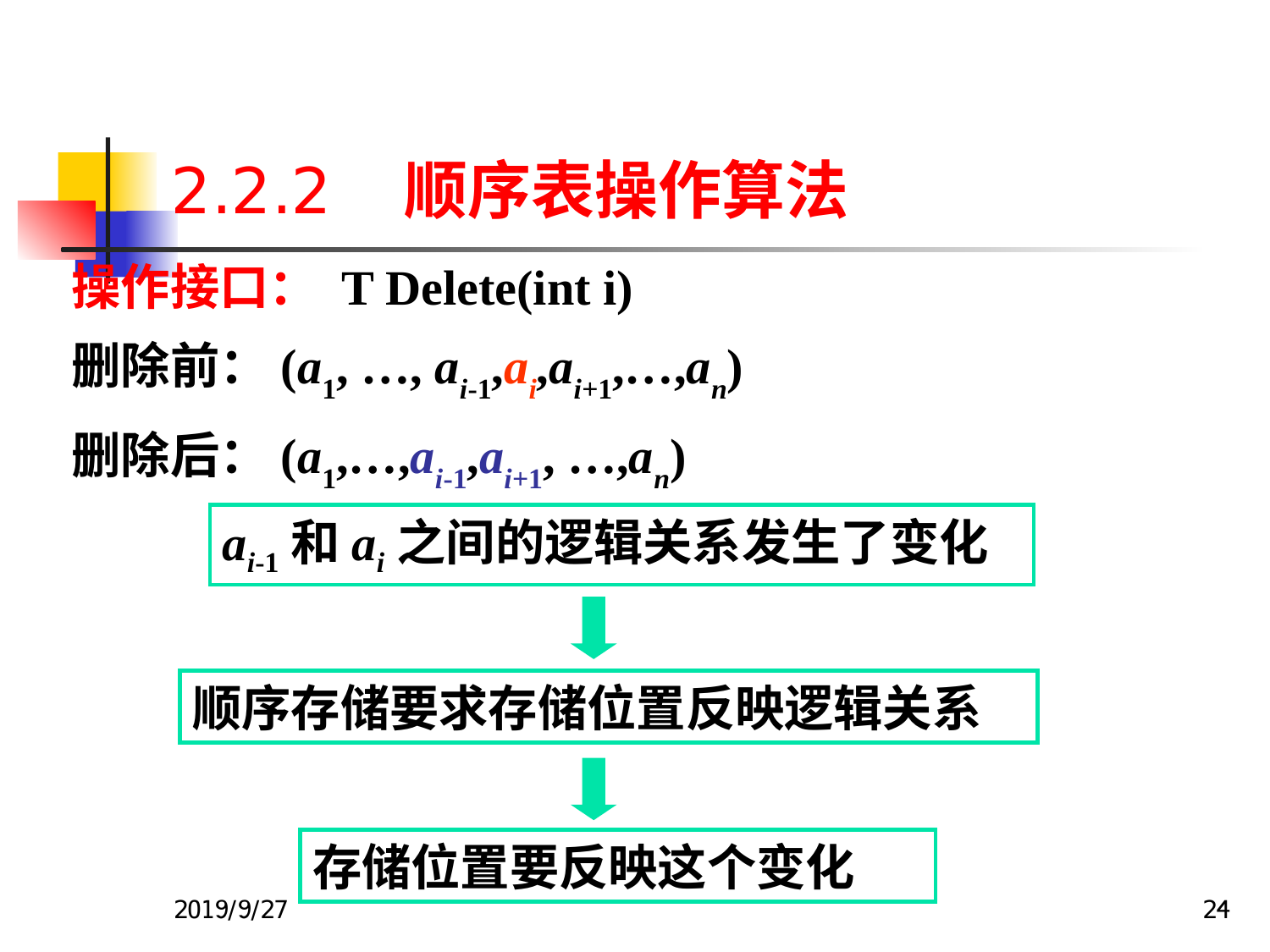

2.2.2   顺序表操作算法
操作接口： T Delete(int i)
删除前：(a1, …, ai-1,ai,ai+1,…,an)
删除后：(a1,…,ai-1,ai+1, …,an)
ai-1和ai之间的逻辑关系发生了变化

顺序存储要求存储位置反映逻辑关系

存储位置要反映这个变化
2019/9/27
24